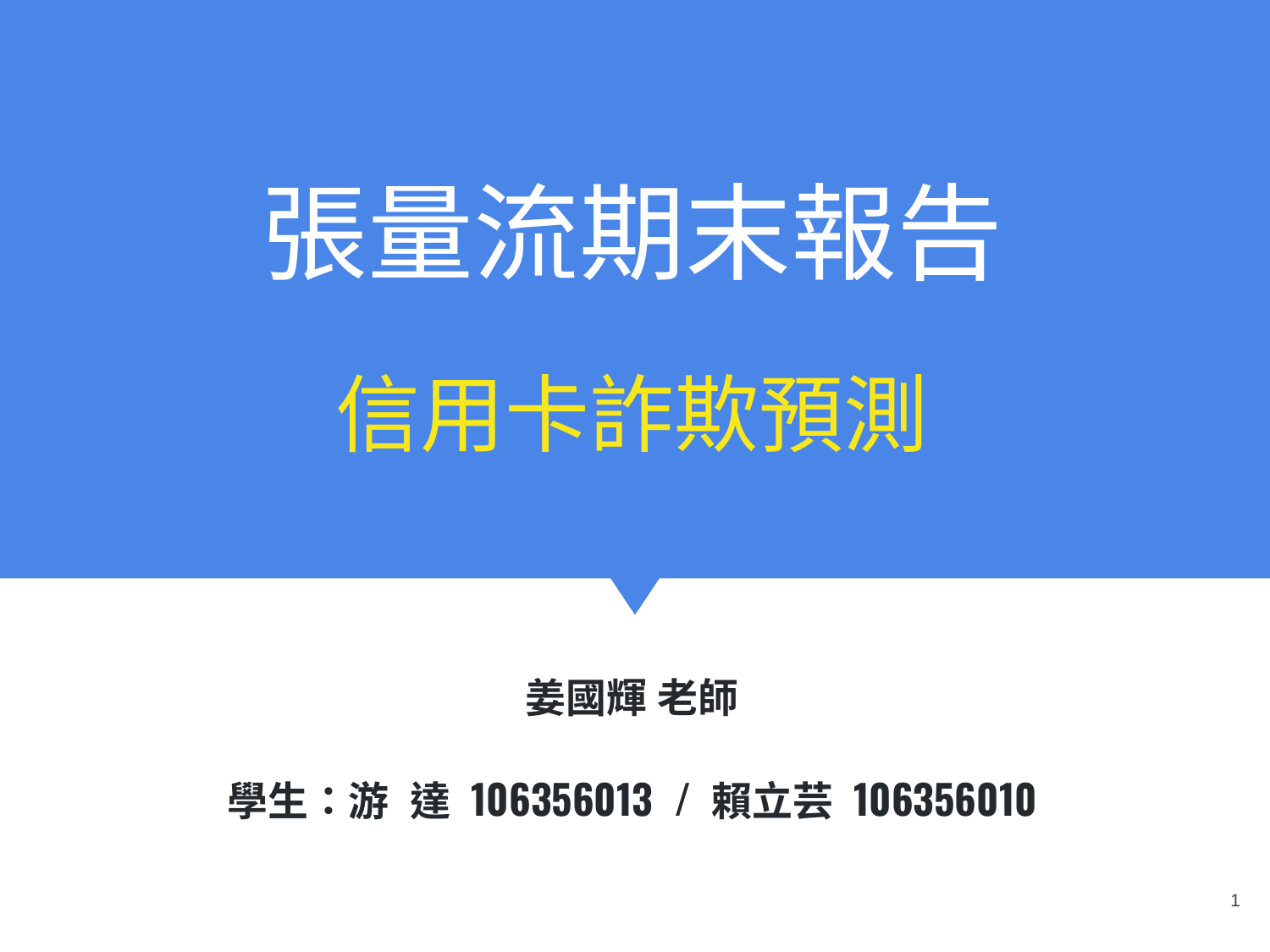

# 張量流期末報告
信用卡詐欺預測

姜國輝 老師
學生：游  達 106356013  / 賴立芸 106356010

1